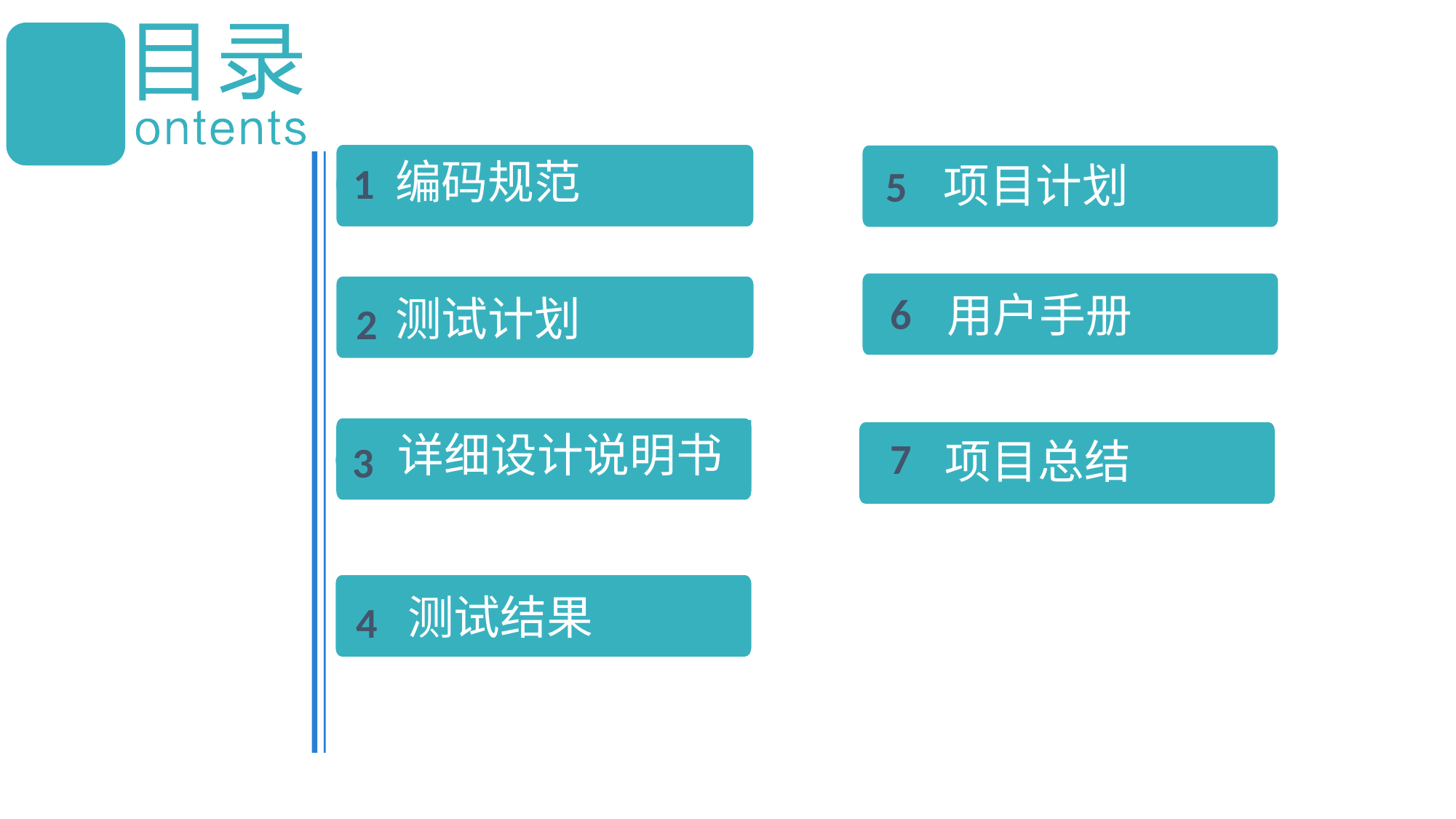

编码规范
项目计划

1

5

用户手册
6

测试计划
2

详细设计说明书

7

项目总结

3

测试结果
4